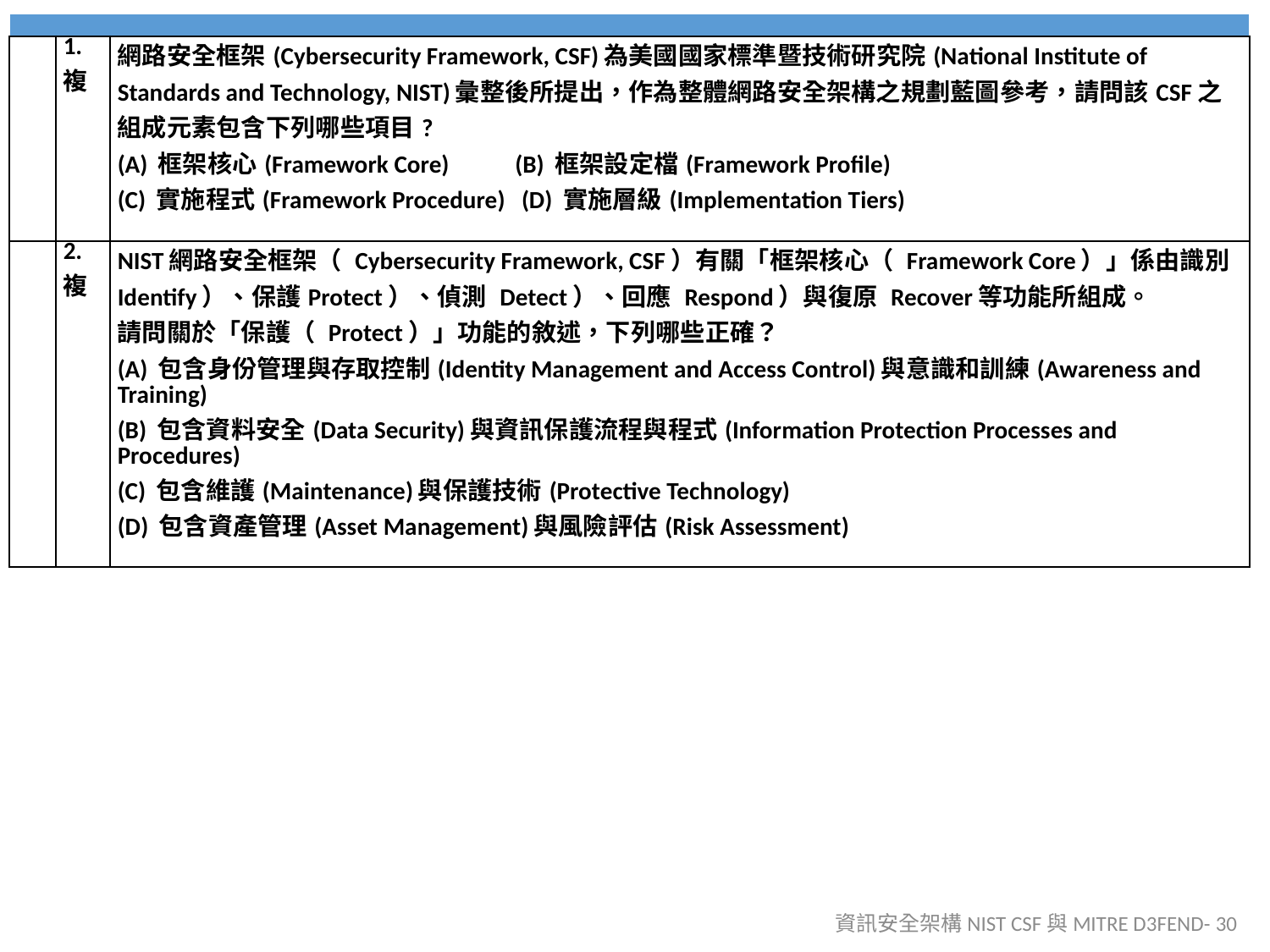

|  |  |  |
| --- | --- | --- |
|  | 1. 複 | 網路安全框架(Cybersecurity Framework, CSF)為美國國家標準暨技術研究院(National Institute of Standards and Technology, NIST)彙整後所提出，作為整體網路安全架構之規劃藍圖參考，請問該CSF之 組成元素包含下列哪些項目? (A) 框架核心(Framework Core) (B) 框架設定檔(Framework Profile) (C) 實施程式(Framework Procedure) (D) 實施層級(Implementation Tiers) |
|  | 2. 複 | NIST網路安全框架（ Cybersecurity Framework, CSF）有關「框架核心（ Framework Core）」係由識別 Identify）、保護Protect）、偵測 Detect）、回應 Respond）與復原 Recover等功能所組成。 請問關於「保護（ Protect）」功能的敘述，下列哪些正確？ (A) 包含身份管理與存取控制(Identity Management and Access Control)與意識和訓練(Awareness and Training) (B) 包含資料安全(Data Security)與資訊保護流程與程式(Information Protection Processes and Procedures) (C) 包含維護(Maintenance)與保護技術(Protective Technology) (D) 包含資產管理(Asset Management)與風險評估(Risk Assessment) |
資訊安全架構NIST CSF與MITRE D3FEND- 30